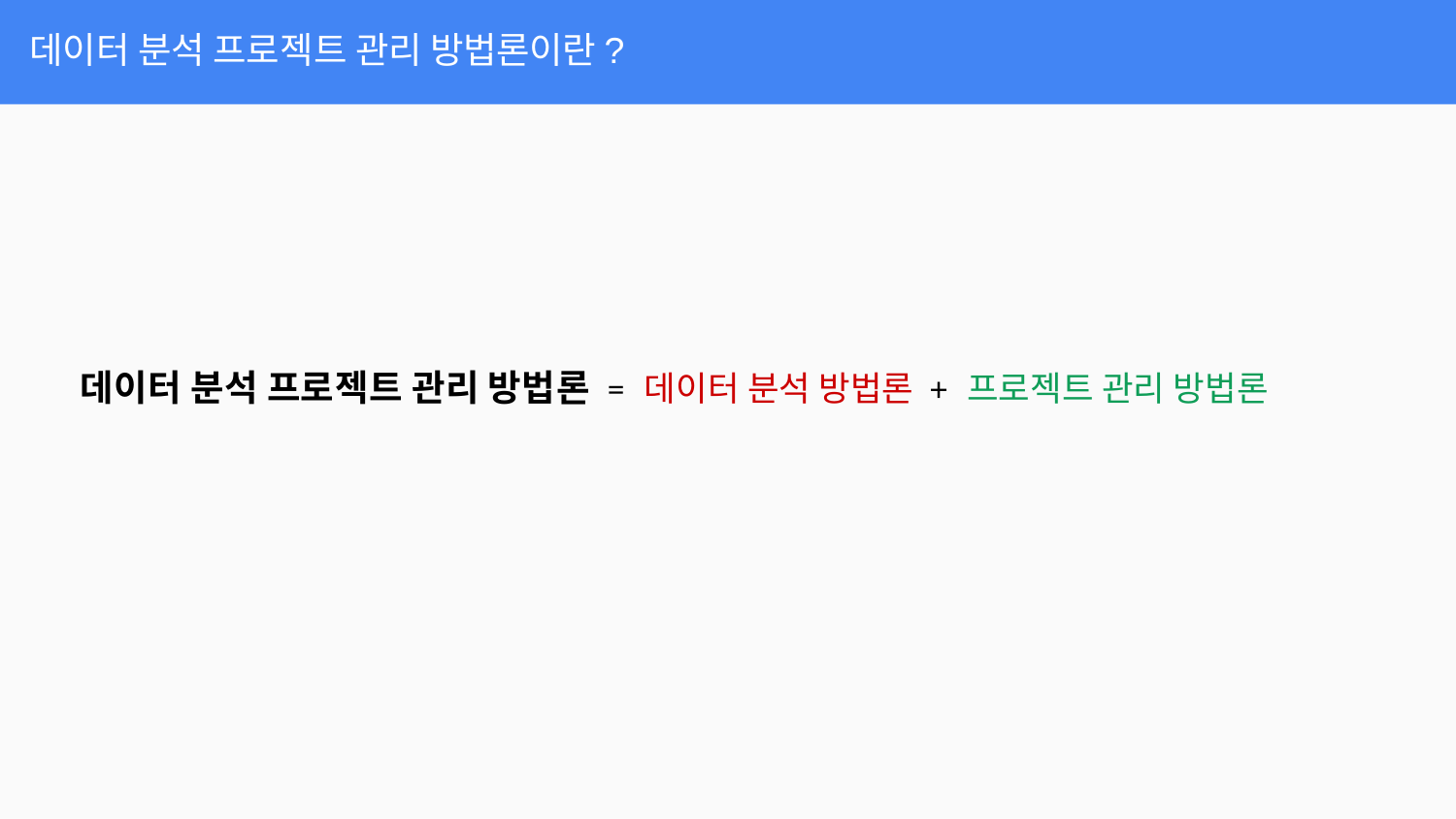

데이터 분석 프로젝트 관리 방법론이란?
데이터 분석 프로젝트 관리 방법론 = 데이터 분석 방법론 + 프로젝트 관리 방법론